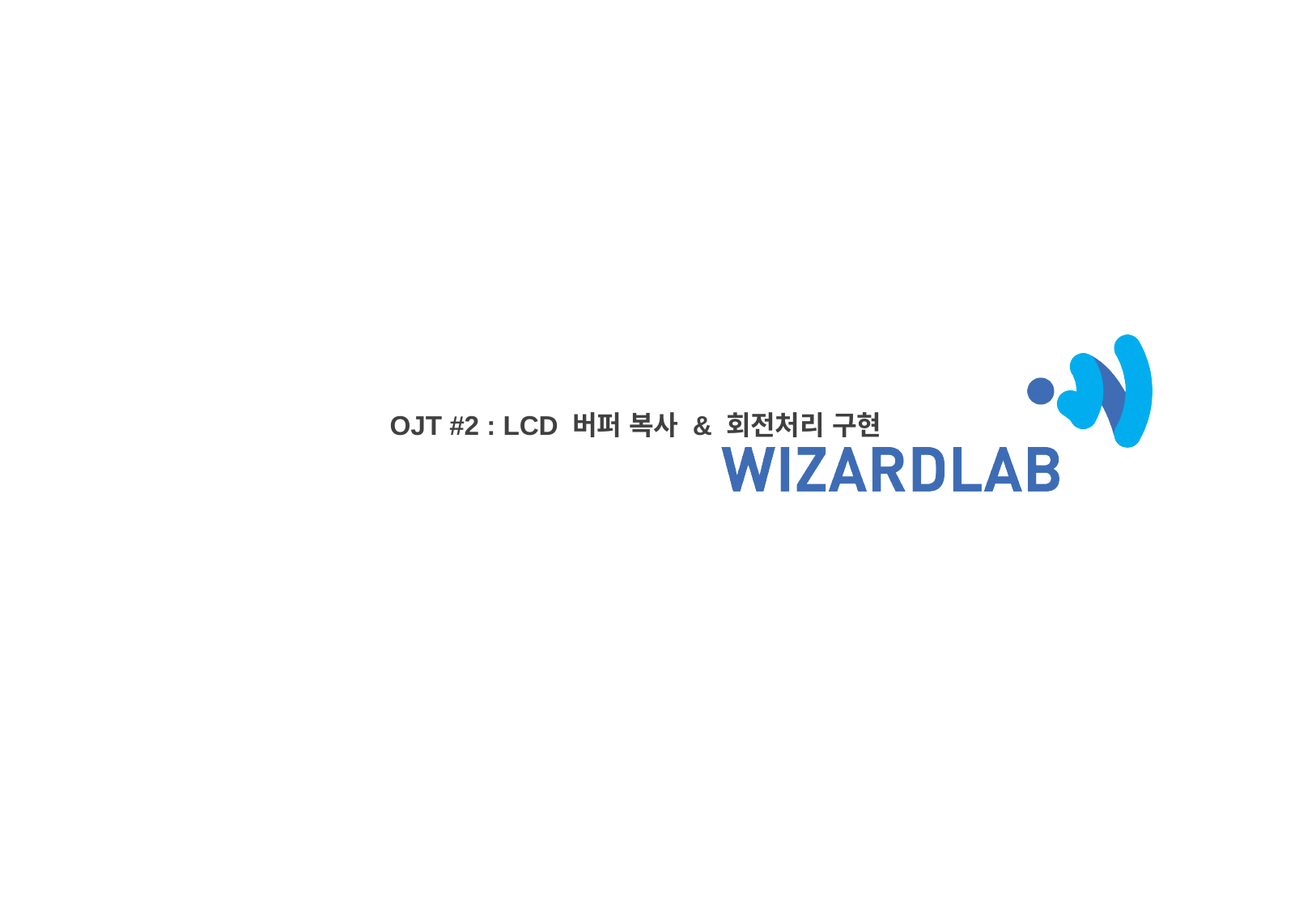

OJT #2 : LCD 버퍼 복사 & 회전처리 구현